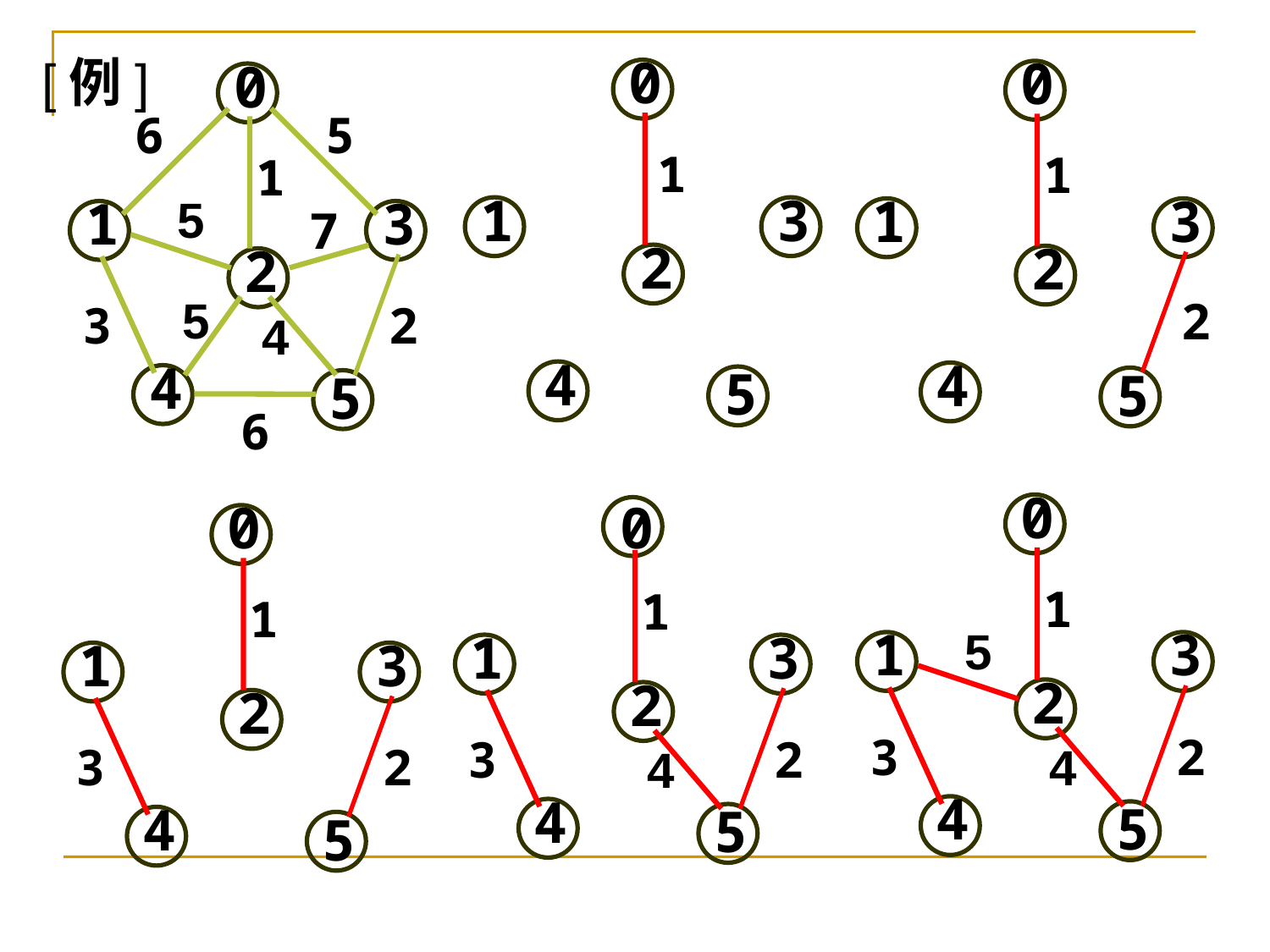

0
  [例]

0

1
1
3

2

2
4

5

0

6

7
5

6

5

1

1
1
3
1
5

3

2

2

3

2
4

4

4

5
5

0

1
1
5
3

2

3
2
4

4

5

0

1
1
3

2

3
2
4

5

0

1
1
3

2

3
2
4

4

5